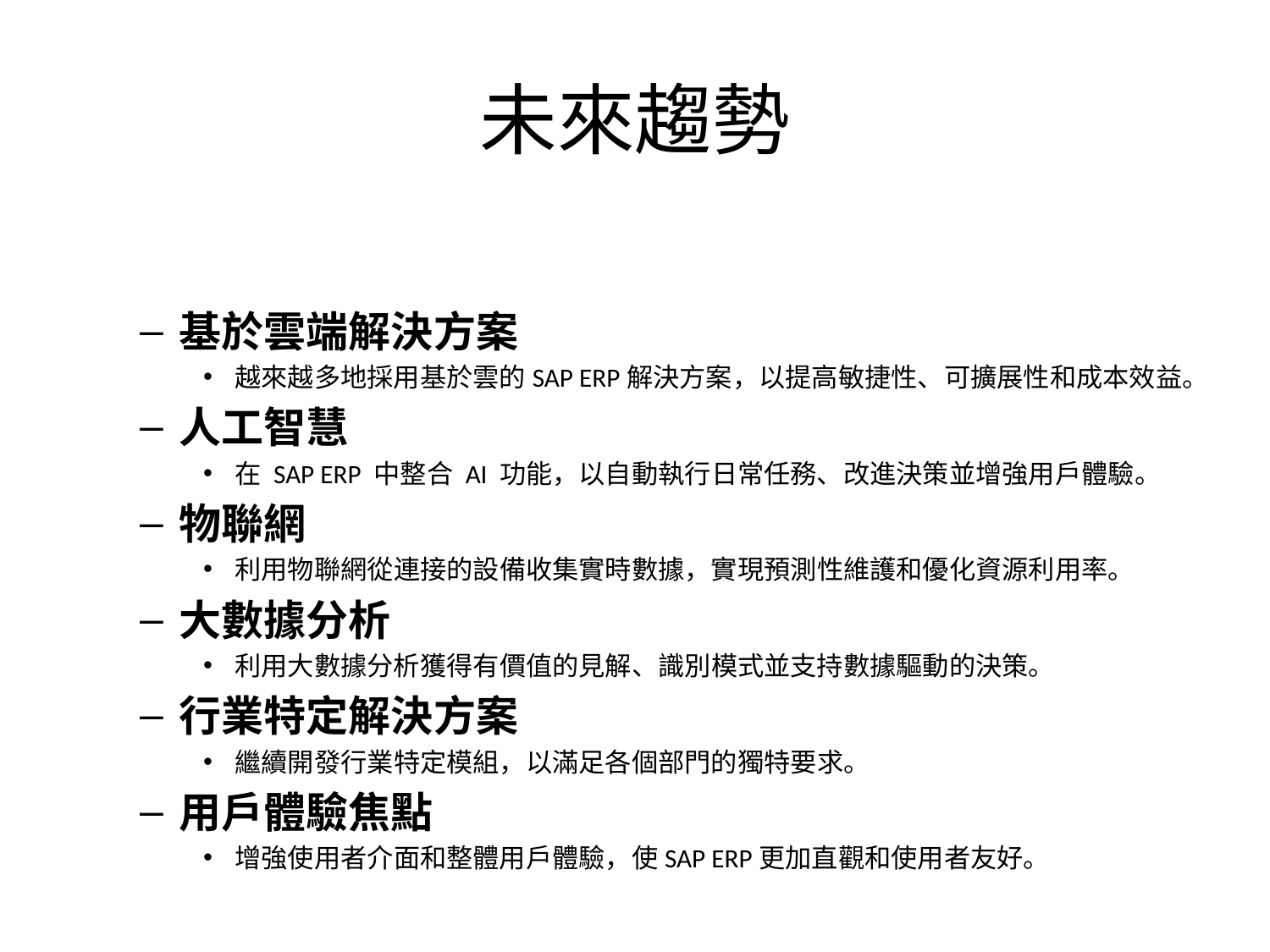

# 未來趨勢

基於雲端解決方案
越來越多地採用基於雲的SAP ERP解決方案，以提高敏捷性、可擴展性和成本效益。
人工智慧
在 SAP ERP 中整合 AI 功能，以自動執行日常任務、改進決策並增強用戶體驗。
物聯網
利用物聯網從連接的設備收集實時數據，實現預測性維護和優化資源利用率。
大數據分析
利用大數據分析獲得有價值的見解、識別模式並支持數據驅動的決策。
行業特定解決方案
繼續開發行業特定模組，以滿足各個部門的獨特要求。
用戶體驗焦點
增強使用者介面和整體用戶體驗，使SAP ERP更加直觀和使用者友好。